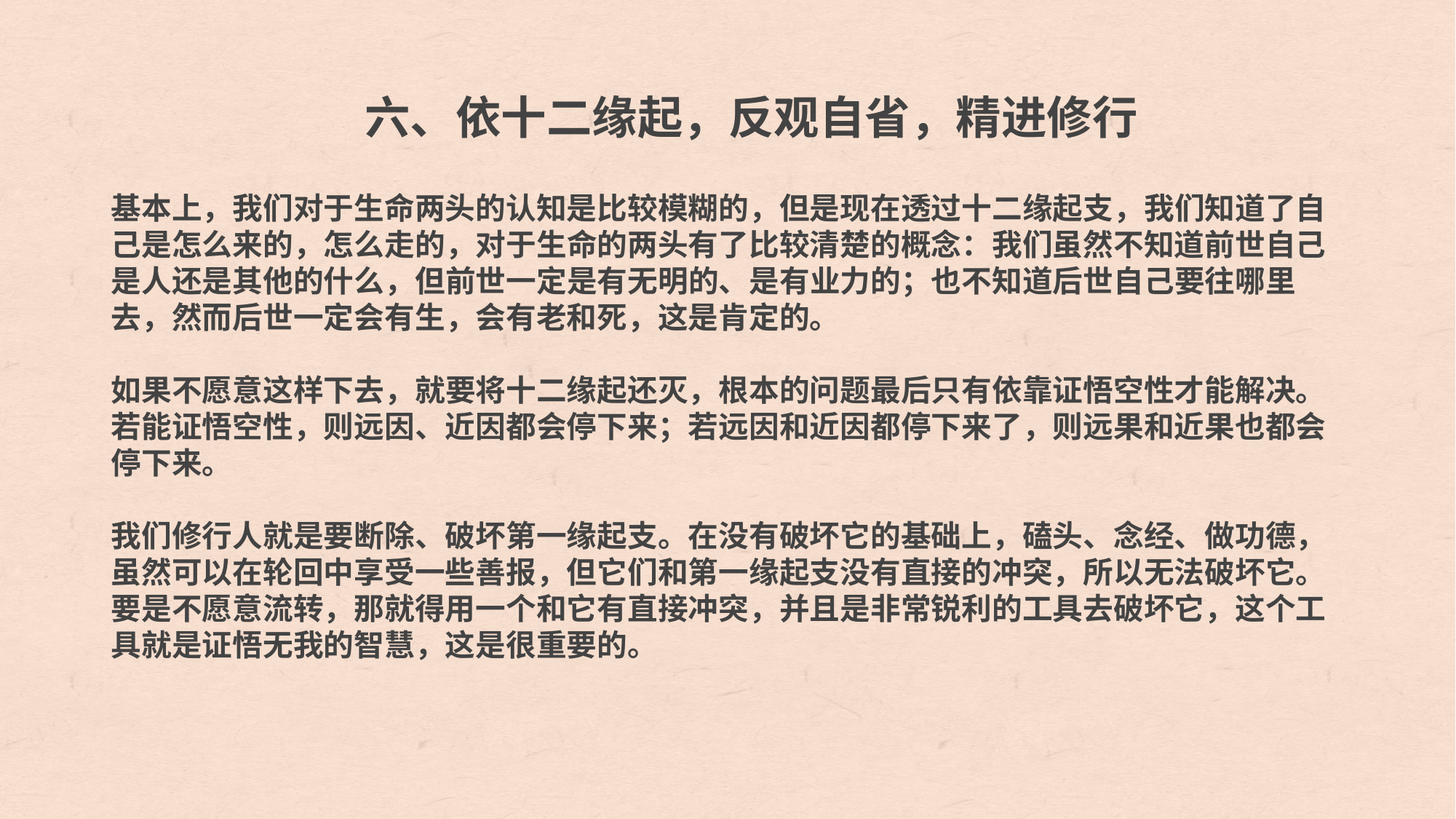

六、依十二缘起，反观自省，精进修行
基本上，我们对于生命两头的认知是比较模糊的，但是现在透过十二缘起支，我们知道了自己是怎么来的，怎么走的，对于生命的两头有了比较清楚的概念：我们虽然不知道前世自己是人还是其他的什么，但前世一定是有无明的、是有业力的；也不知道后世自己要往哪里去，然而后世一定会有生，会有老和死，这是肯定的。

如果不愿意这样下去，就要将十二缘起还灭，根本的问题最后只有依靠证悟空性才能解决。若能证悟空性，则远因、近因都会停下来；若远因和近因都停下来了，则远果和近果也都会停下来。

我们修行人就是要断除、破坏第一缘起支。在没有破坏它的基础上，磕头、念经、做功德，虽然可以在轮回中享受一些善报，但它们和第一缘起支没有直接的冲突，所以无法破坏它。要是不愿意流转，那就得用一个和它有直接冲突，并且是非常锐利的工具去破坏它，这个工具就是证悟无我的智慧，这是很重要的。